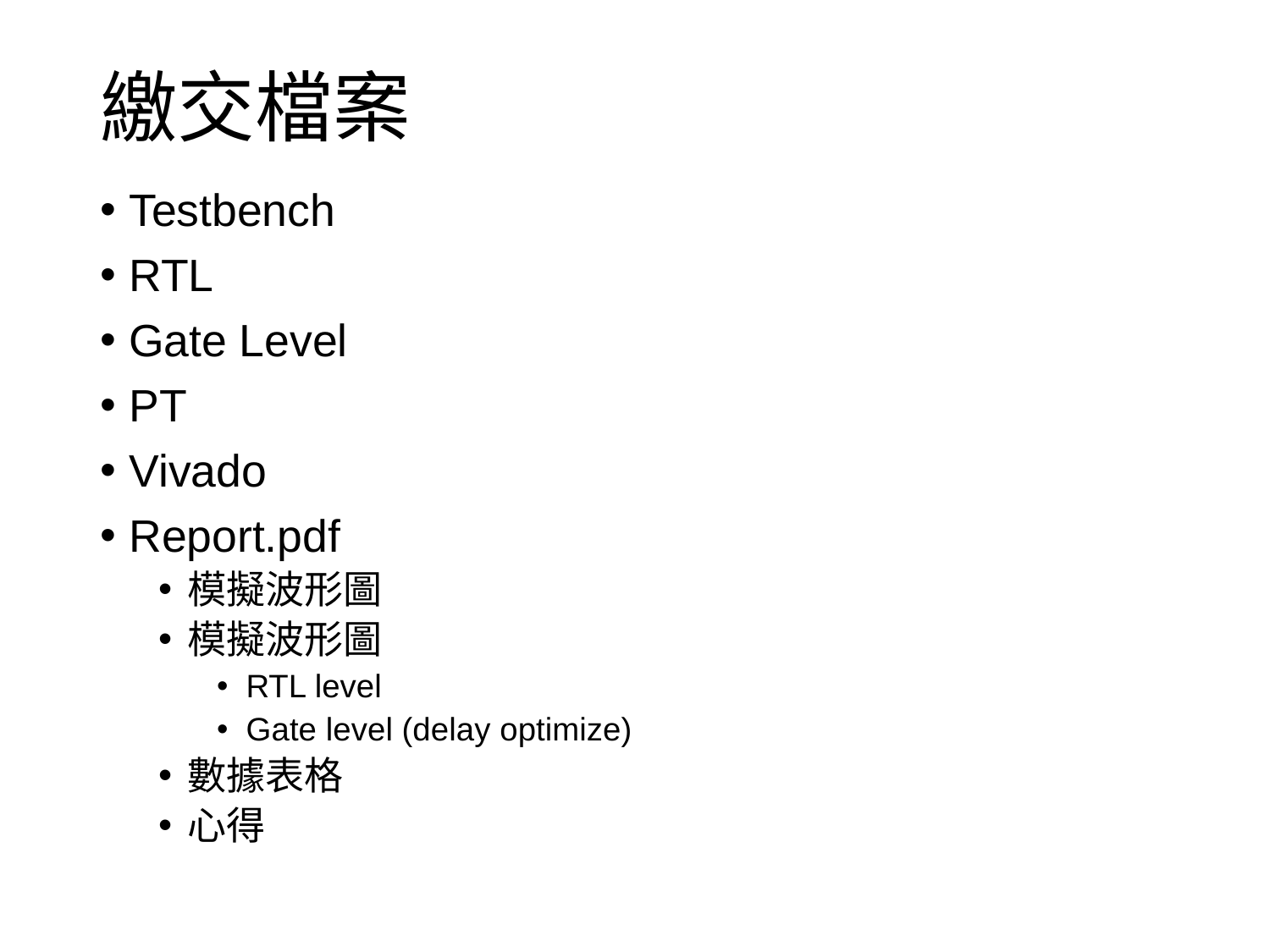

# 繳交檔案
Testbench
RTL
Gate Level
PT
Vivado
Report.pdf
模擬波形圖
模擬波形圖
RTL level
Gate level (delay optimize)
數據表格
心得